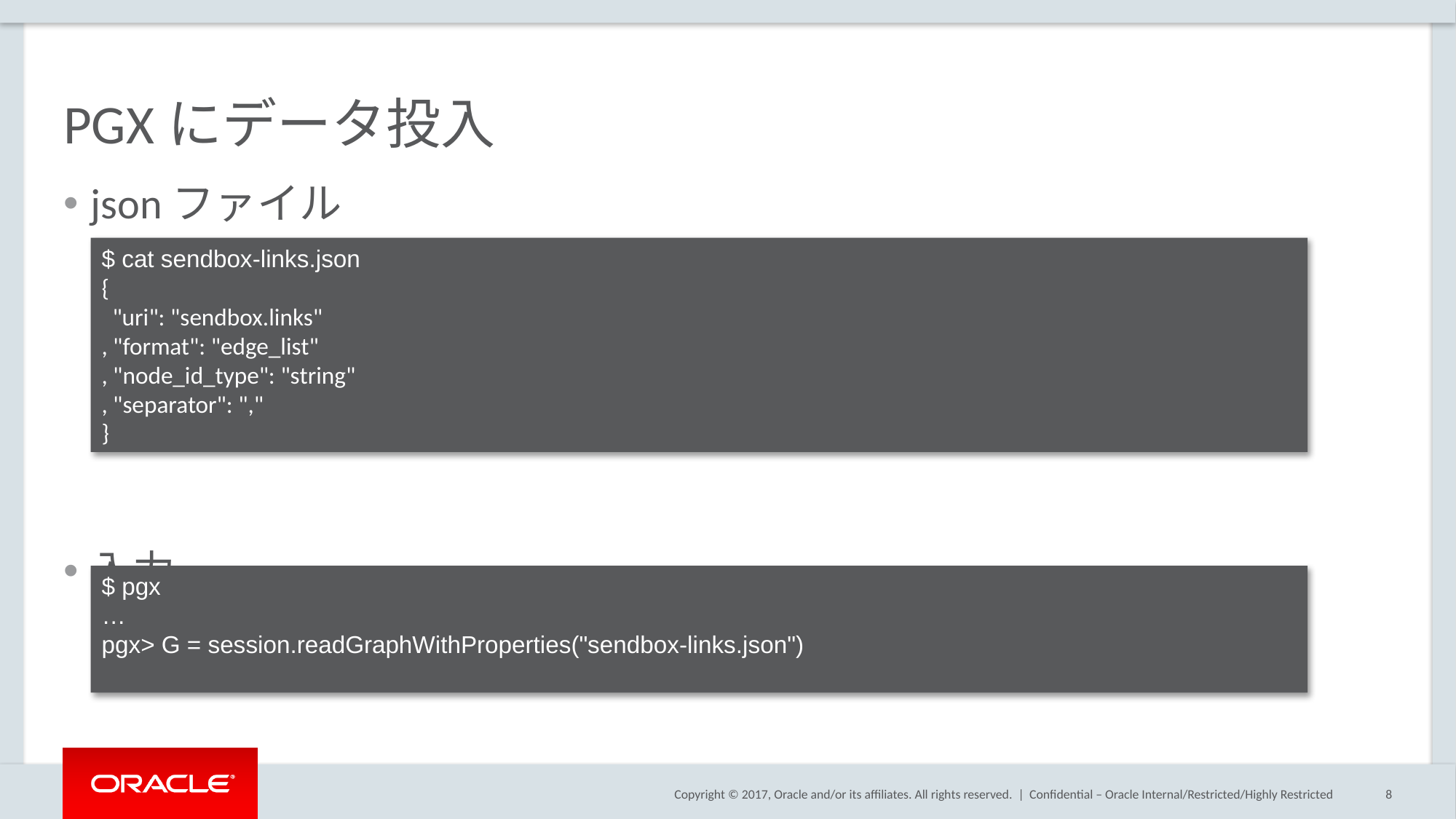

# PGXにデータ投入
jsonファイル

入力

$ cat sendbox-links.json
{
  "uri": "sendbox.links"
, "format": "edge_list"
, "node_id_type": "string"
, "separator": ","
}
$ pgx
…
pgx> G = session.readGraphWithProperties("sendbox-links.json")

Confidential – Oracle Internal/Restricted/Highly Restricted
8